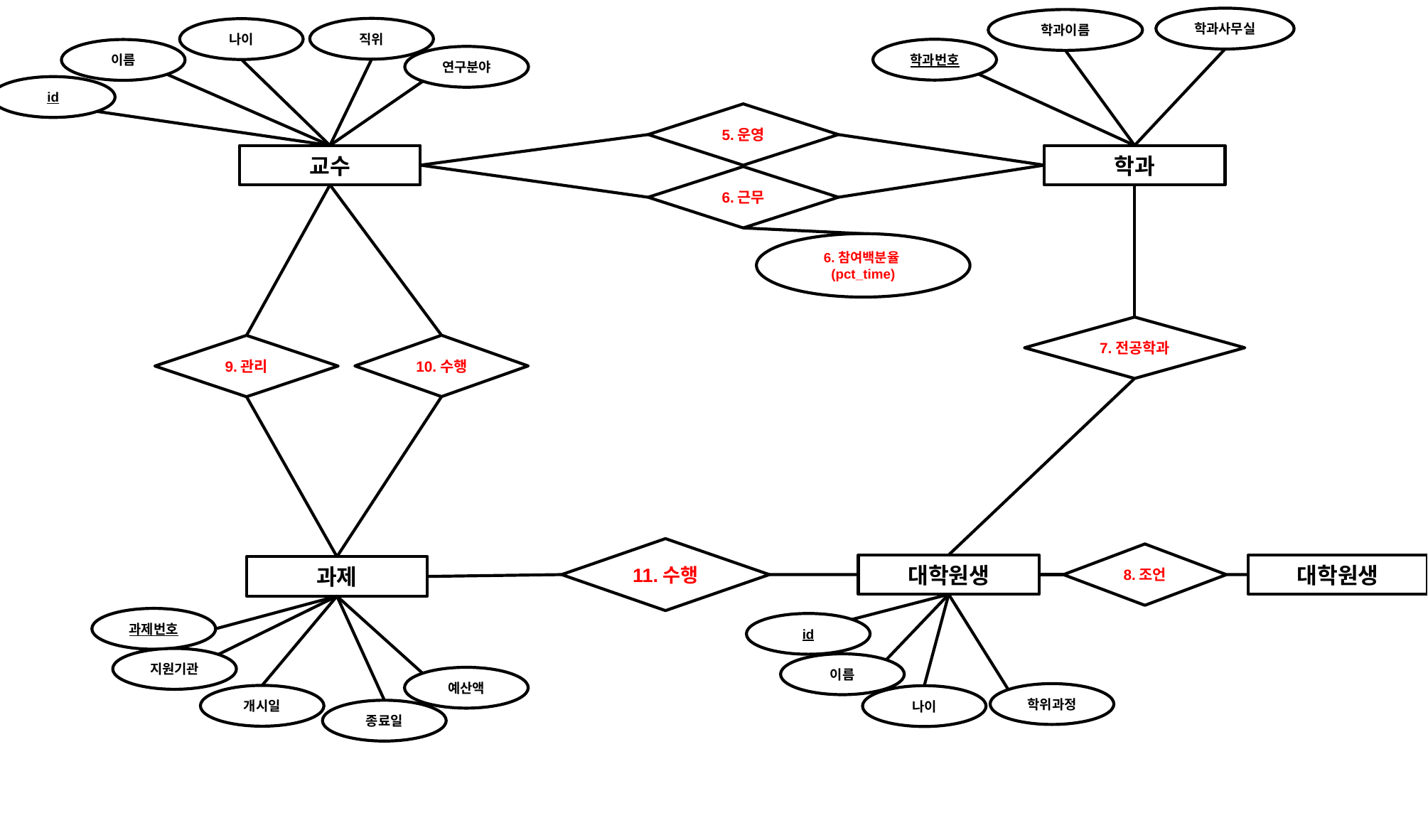

학과사무실
학과이름
직위
나이
학과번호
이름
연구분야
id
5.운영
학과
교수
6.근무
6.참여백분율(pct_time)
7.전공학과
10.수행
9.관리
11.수행
8.조언
대학원생
대학원생
과제
과제번호
id
지원기관
이름
예산액
학위과정
개시일
나이
종료일